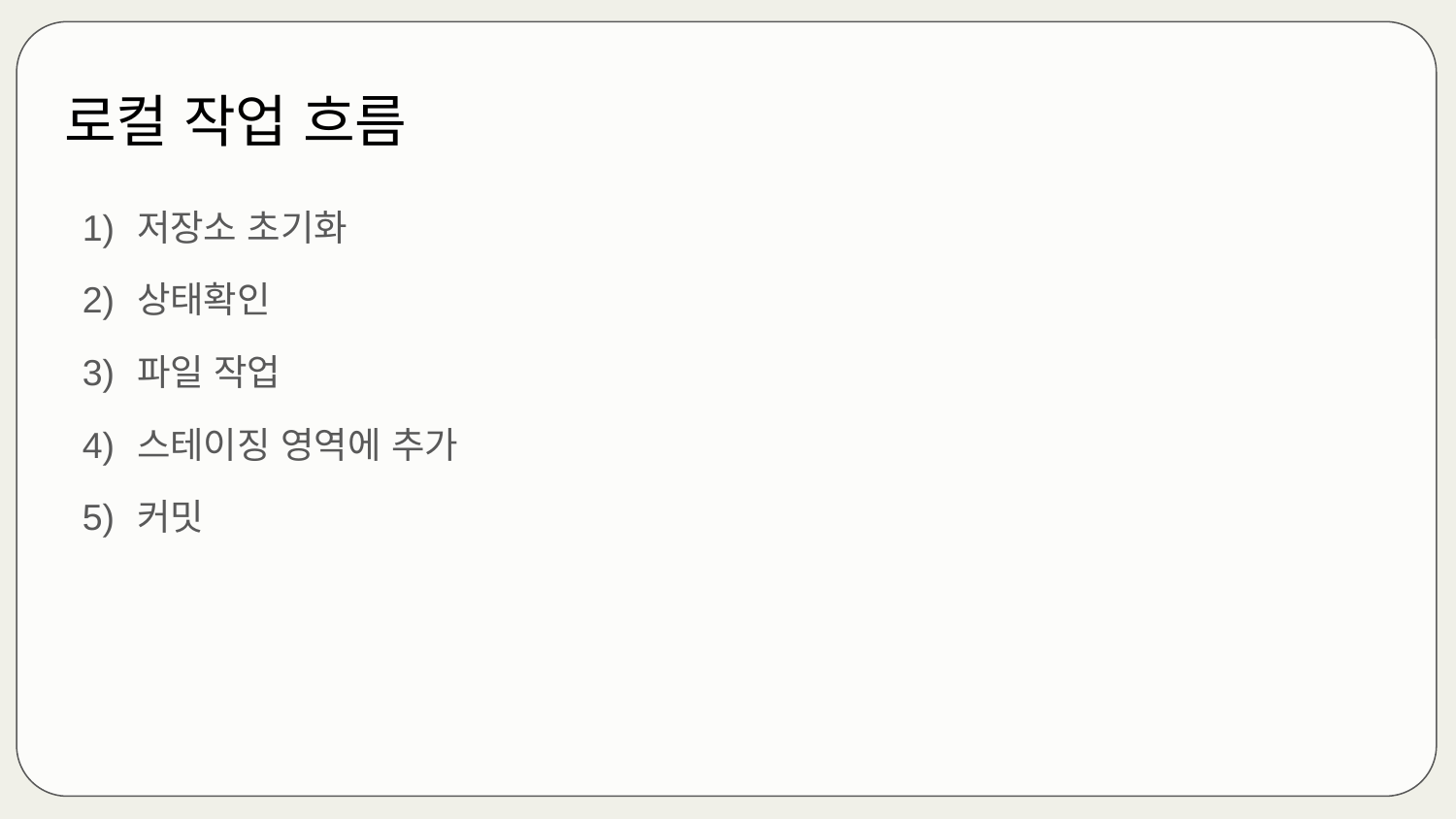

# 로컬 작업 흐름
저장소 초기화
상태확인
파일 작업
스테이징 영역에 추가
커밋